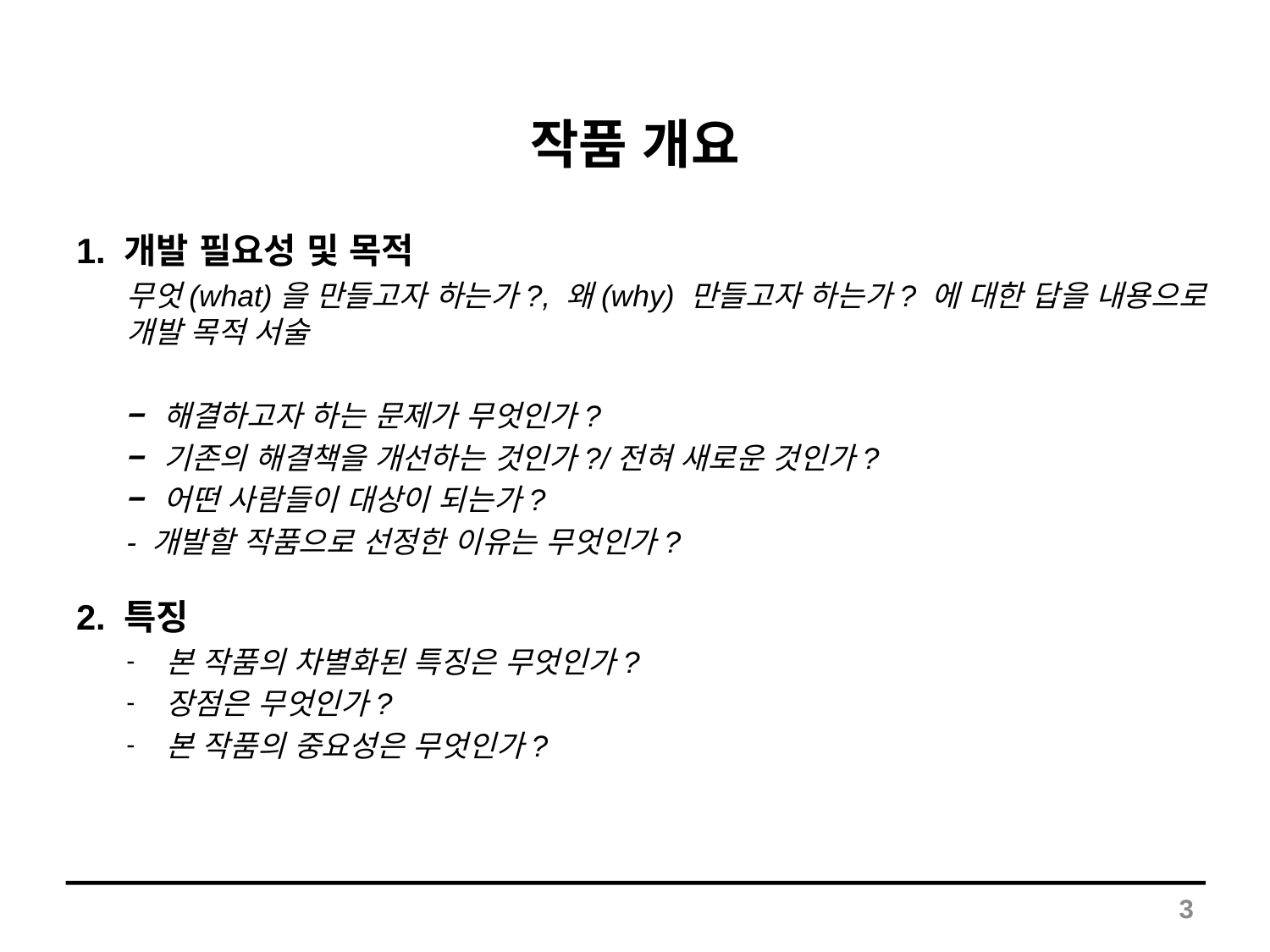

# 작품 개요
1. 개발 필요성 및 목적
무엇(what)을 만들고자 하는가?, 왜(why) 만들고자 하는가? 에 대한 답을 내용으로 개발 목적 서술

╸해결하고자 하는 문제가 무엇인가?
╸기존의 해결책을 개선하는 것인가?/전혀 새로운 것인가?
╸어떤 사람들이 대상이 되는가?
- 개발할 작품으로 선정한 이유는 무엇인가?
2. 특징
본 작품의 차별화된 특징은 무엇인가?
장점은 무엇인가?
본 작품의 중요성은 무엇인가?

3